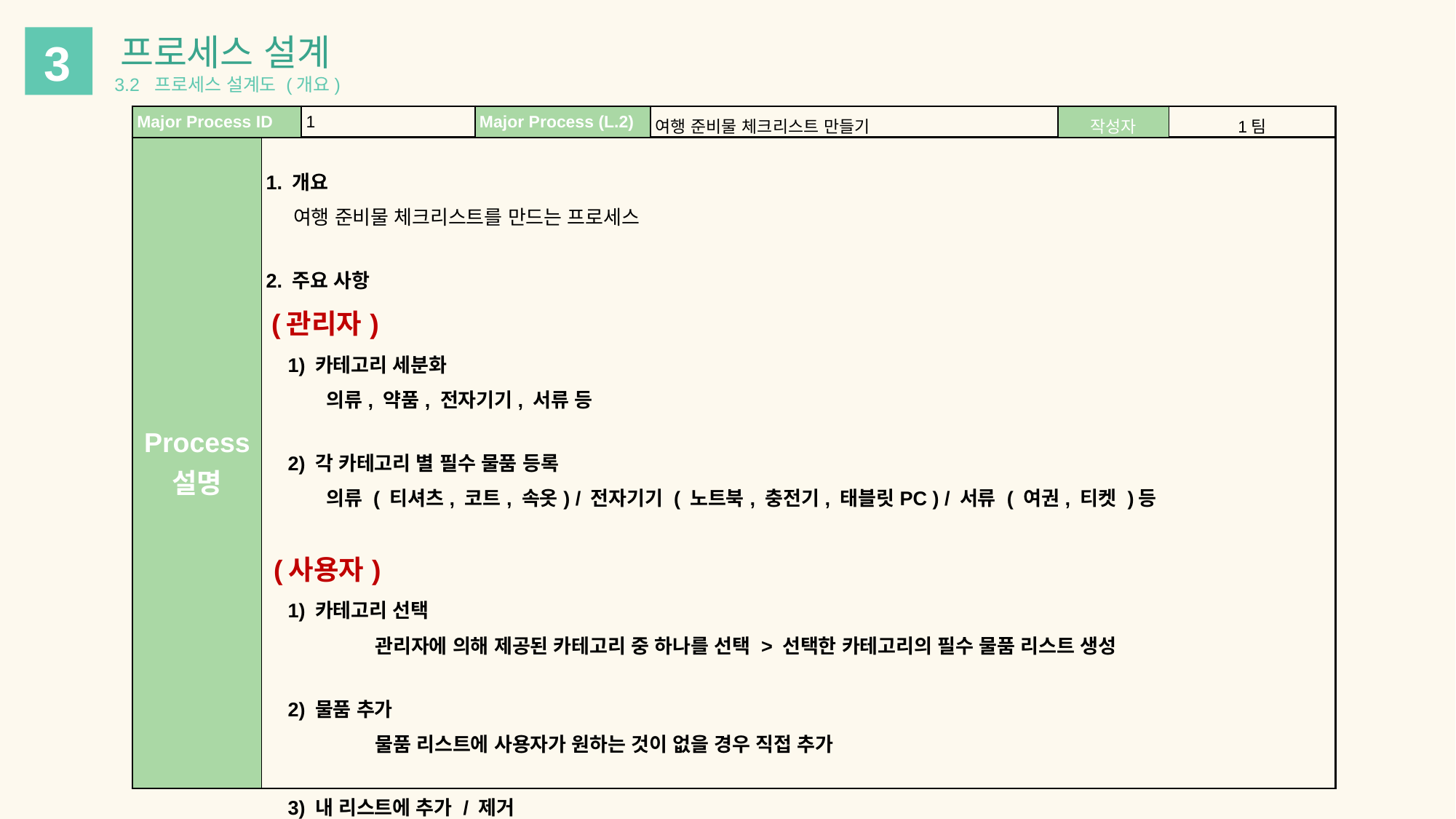

프로세스 설계
3.2  프로세스 설계도 (개요)

3
| Major Process ID | 1 | Major Process (L.2) | 여행 준비물 체크리스트 만들기 | 작성자 | 1팀 |
| --- | --- | --- | --- | --- | --- |
| Process 설명 | 1. 개요 여행 준비물 체크리스트를 만드는 프로세스 2. 주요 사항 (관리자) 1) 카테고리 세분화 의류, 약품, 전자기기, 서류 등 2) 각 카테고리 별 필수 물품 등록 의류 ( 티셔츠, 코트, 속옷) / 전자기기 ( 노트북, 충전기, 태블릿PC ) / 서류 ( 여권, 티켓 )등 (사용자) 1) 카테고리 선택 관리자에 의해 제공된 카테고리 중 하나를 선택 > 선택한 카테고리의 필수 물품 리스트 생성 2) 물품 추가 물품 리스트에 사용자가 원하는 것이 없을 경우 직접 추가 3) 내 리스트에 추가 / 제거 물품 리스트에서 사용자가 원하는 물품을 선택하여 내 체크 리스트에 추가하며 체크 리스트 작성 |
| --- | --- |